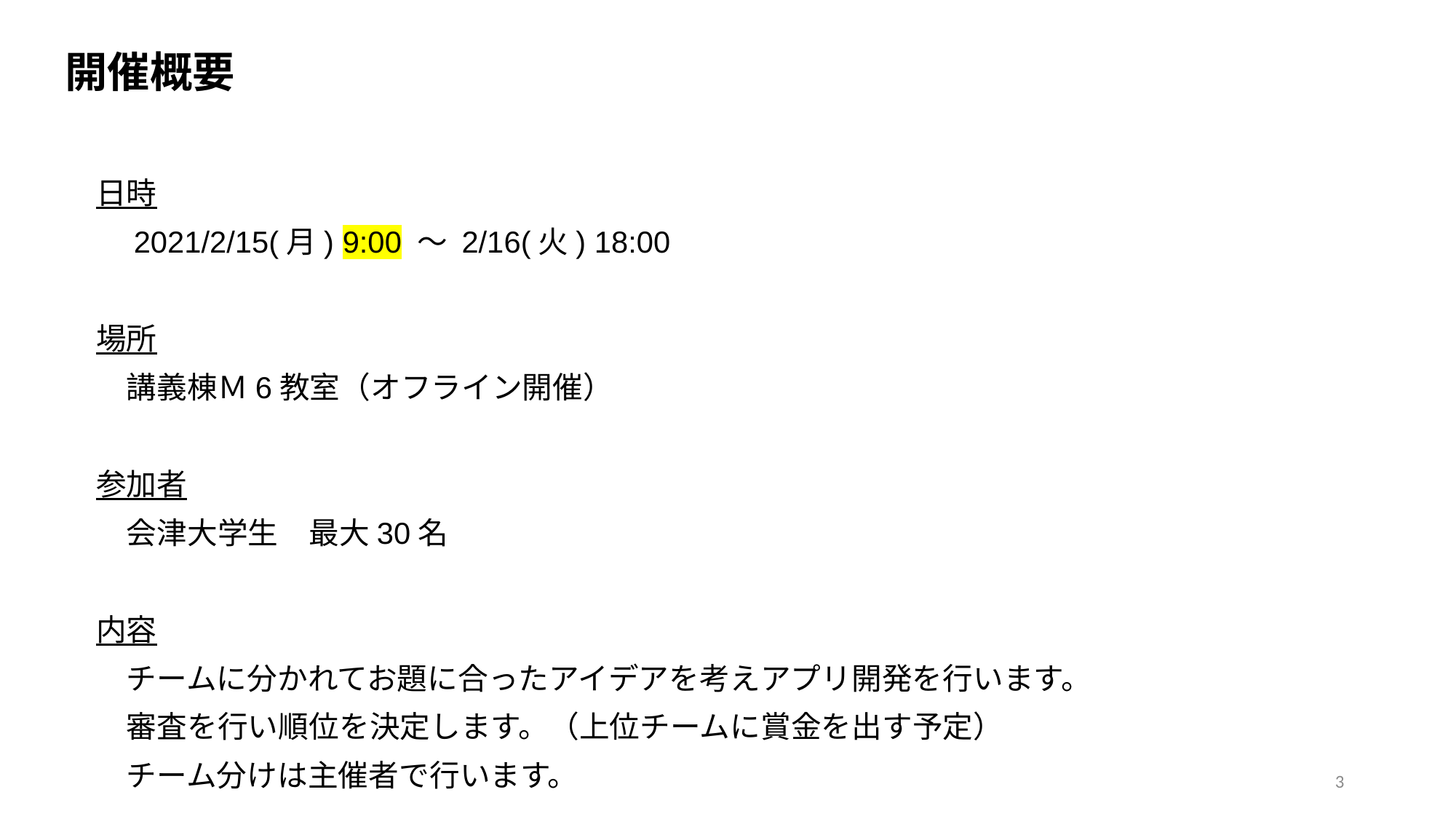

開催概要
日時
　2021/2/15(月) 9:00 ～ 2/16(火) 18:00

場所
　講義棟Ｍ6教室（オフライン開催）

参加者
　会津大学生　最大30名

内容
　チームに分かれてお題に合ったアイデアを考えアプリ開発を行います。
　審査を行い順位を決定します。（上位チームに賞金を出す予定）
　チーム分けは主催者で行います。
3